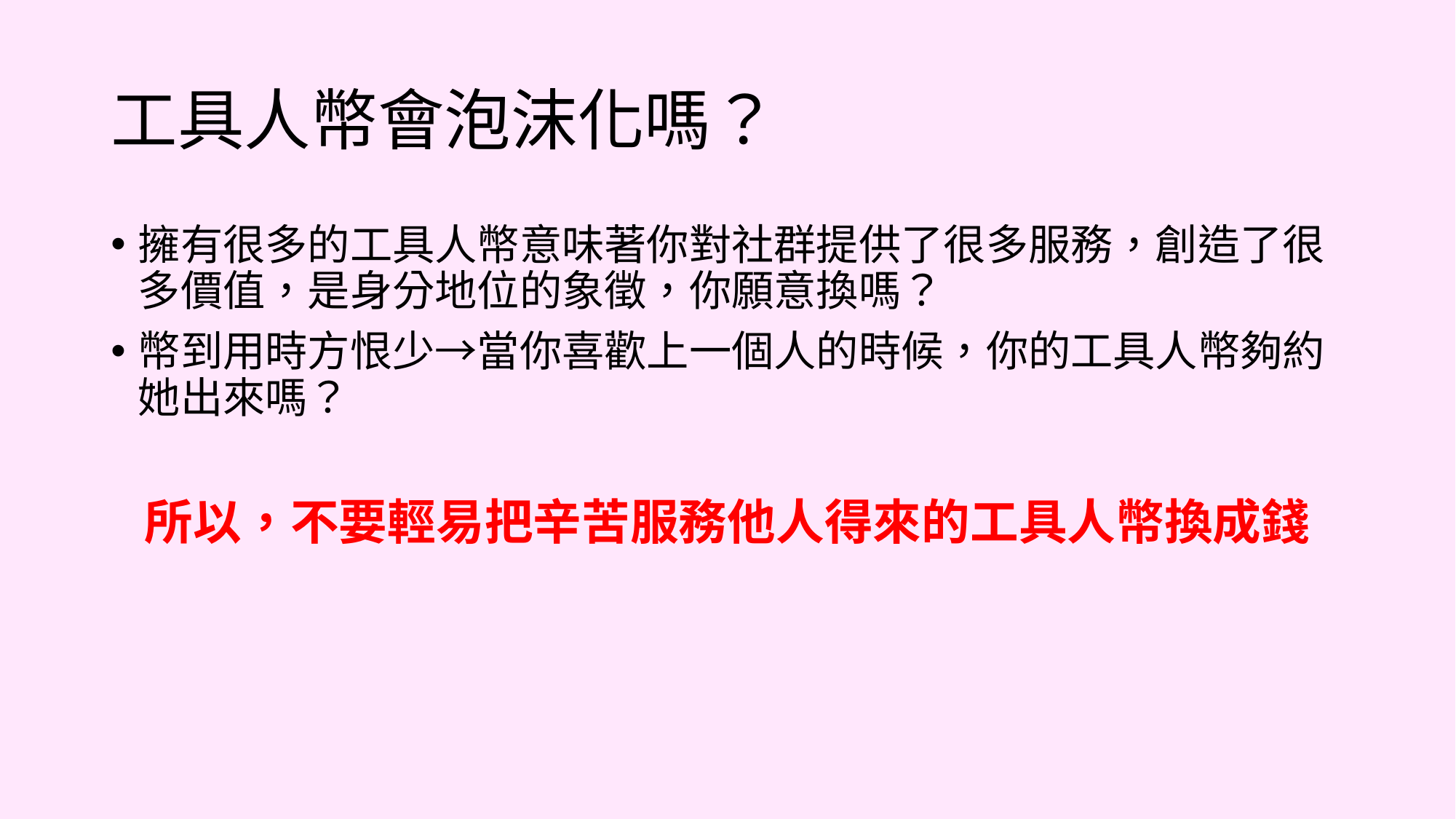

# 工具人幣會泡沫化嗎？
擁有很多的工具人幣意味著你對社群提供了很多服務，創造了很多價值，是身分地位的象徵，你願意換嗎？
幣到用時方恨少→當你喜歡上一個人的時候，你的工具人幣夠約她出來嗎？

所以，不要輕易把辛苦服務他人得來的工具人幣換成錢